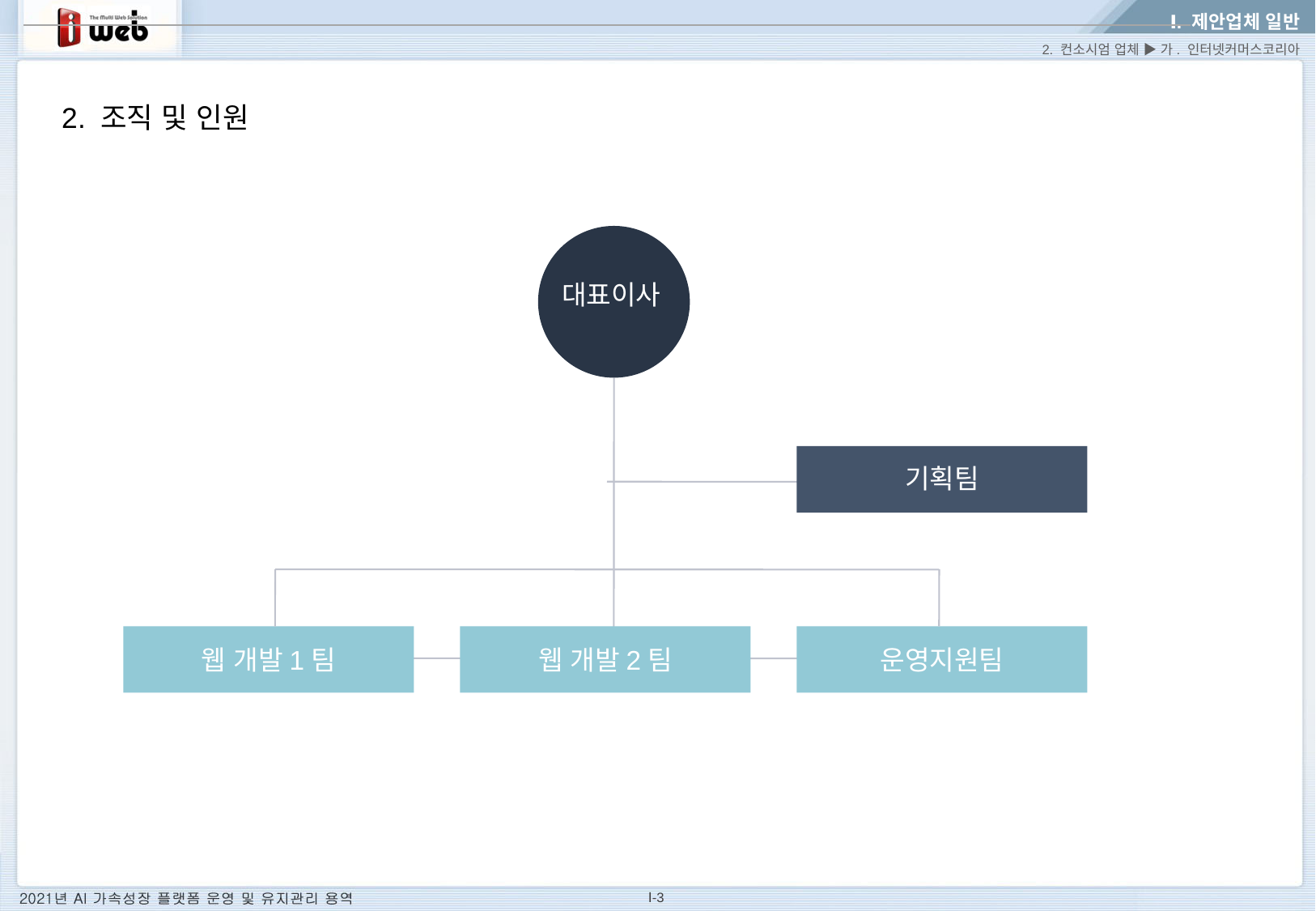

2. 컨소시엄 업체 ▶ 가. 인터넷커머스코리아
# 2. 조직 및 인원

대표이사

기획팀
웹 개발1팀
웹 개발2팀
운영지원팀